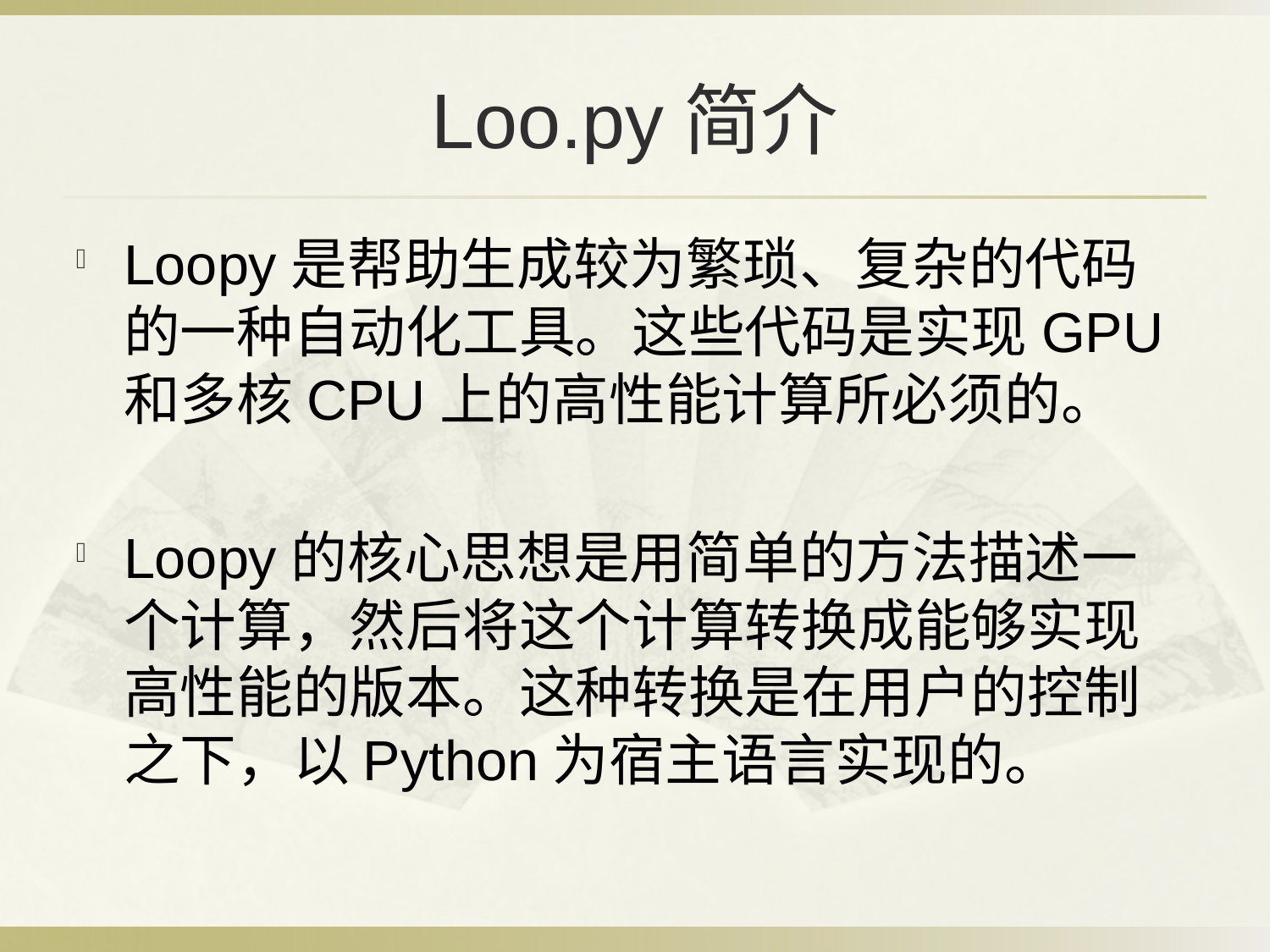

# Loo.py简介
Loopy是帮助生成较为繁琐、复杂的代码的一种自动化工具。这些代码是实现GPU和多核CPU上的高性能计算所必须的。

Loopy的核心思想是用简单的方法描述一个计算，然后将这个计算转换成能够实现高性能的版本。这种转换是在用户的控制之下，以Python为宿主语言实现的。